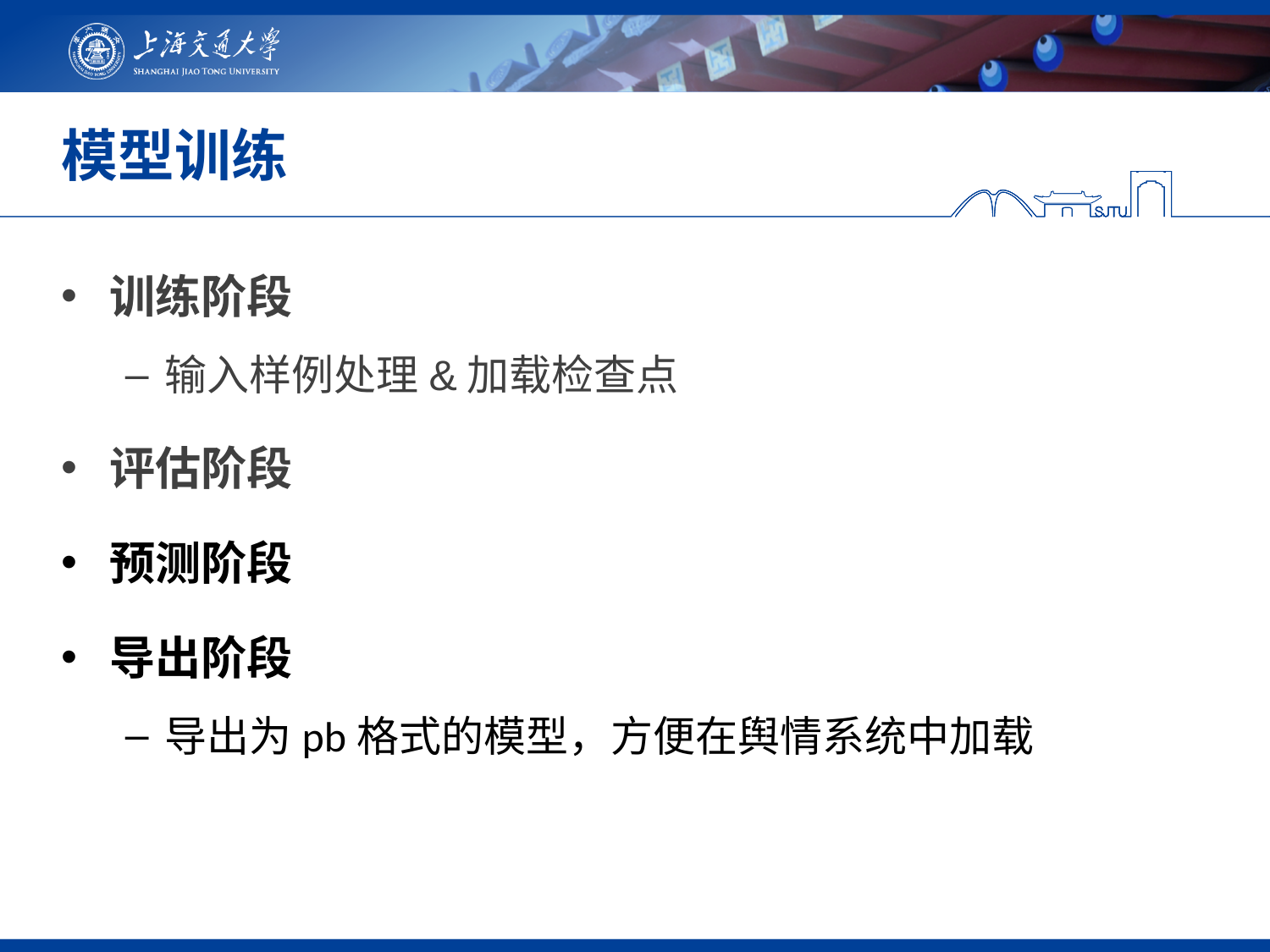

模型训练
训练阶段
输入样例处理&加载检查点
评估阶段
预测阶段
导出阶段
导出为pb格式的模型，方便在舆情系统中加载